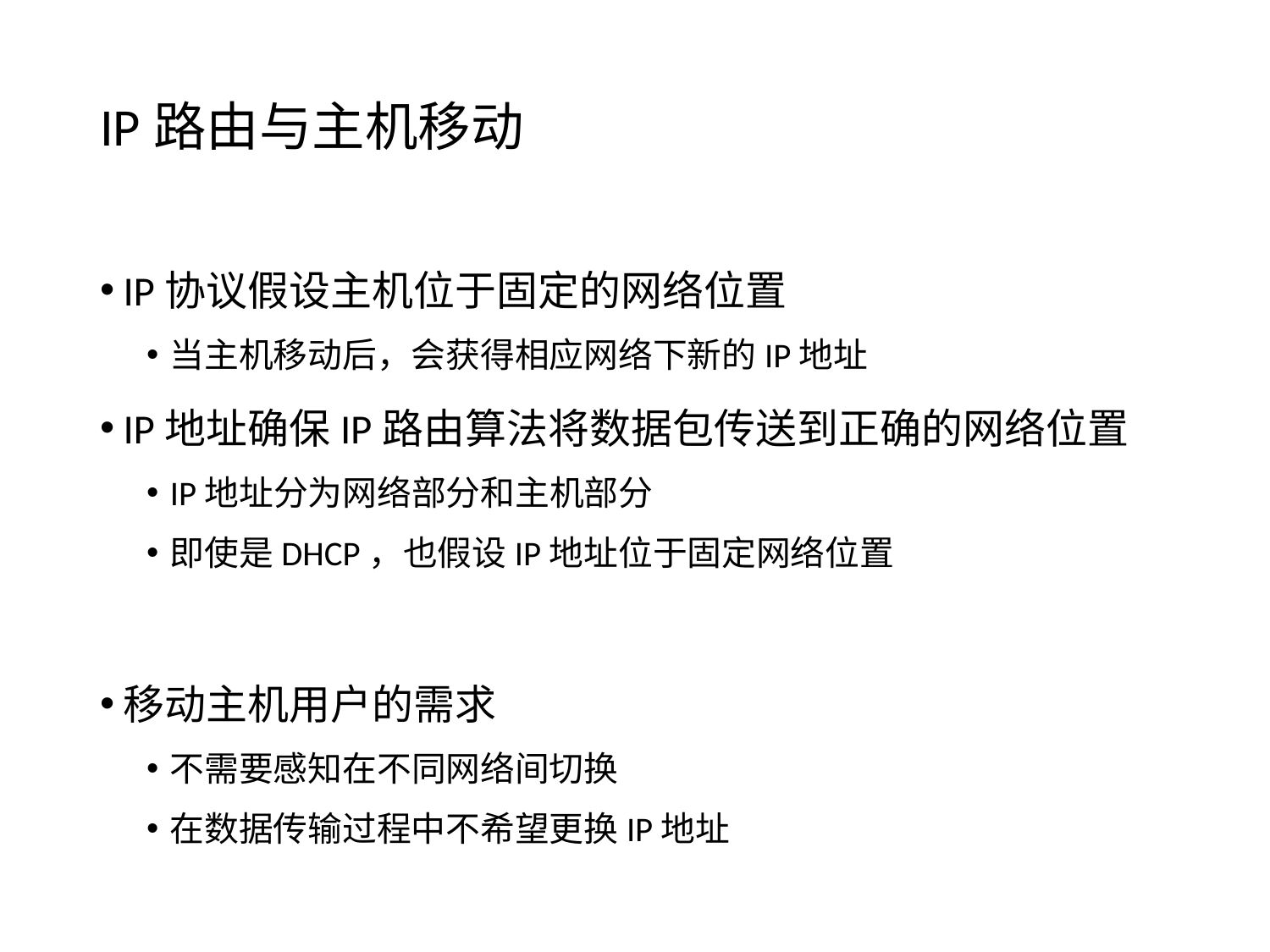

# IP路由与主机移动
IP协议假设主机位于固定的网络位置
当主机移动后，会获得相应网络下新的IP地址
IP地址确保IP路由算法将数据包传送到正确的网络位置
IP地址分为网络部分和主机部分
即使是DHCP，也假设IP地址位于固定网络位置

移动主机用户的需求
不需要感知在不同网络间切换
在数据传输过程中不希望更换IP地址
43